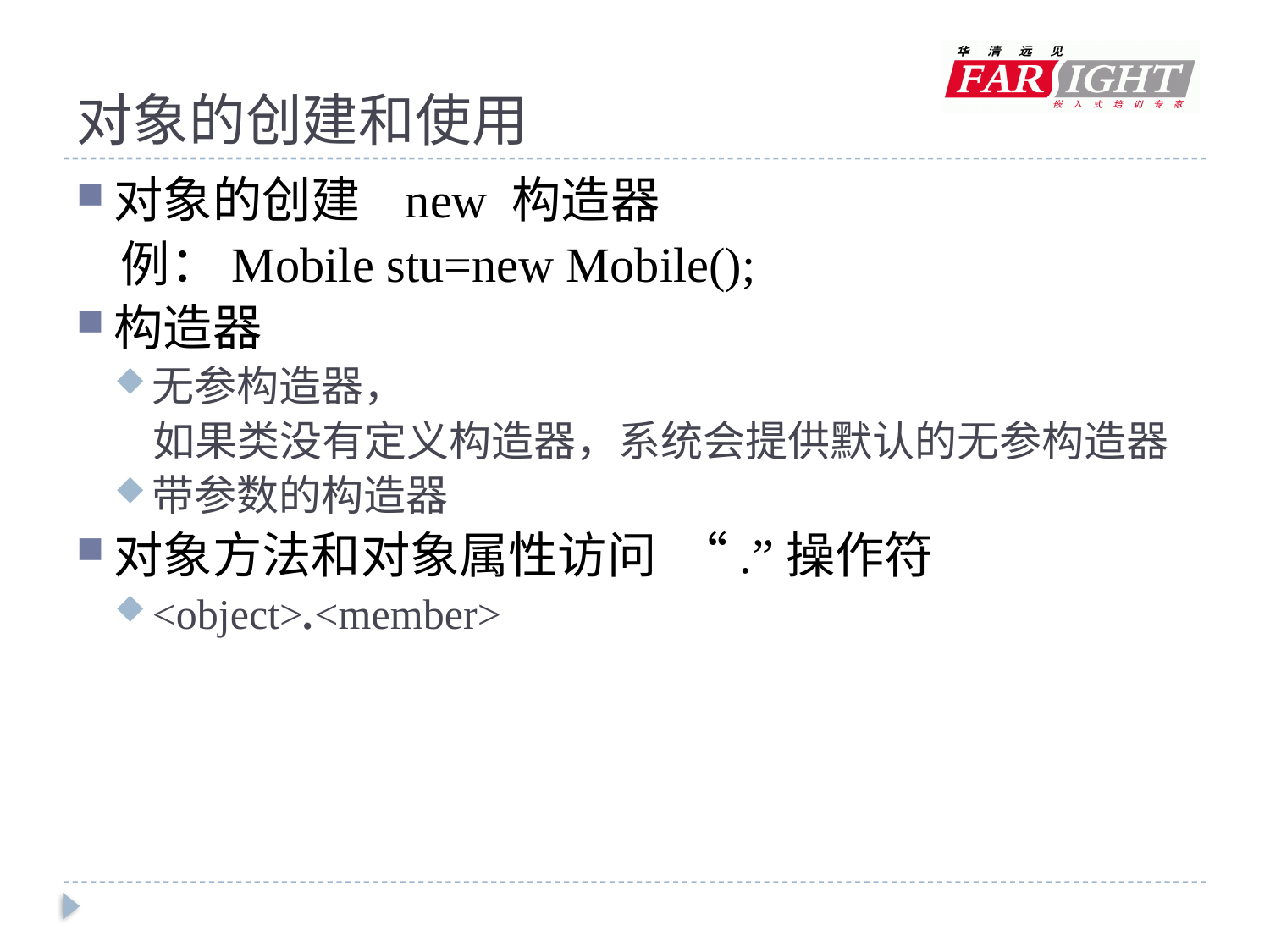

# 对象的创建和使用
对象的创建   new 构造器
   例：Mobile stu=new Mobile();
构造器
无参构造器，
   如果类没有定义构造器，系统会提供默认的无参构造器
带参数的构造器
对象方法和对象属性访问  “.”操作符
<object>.<member>